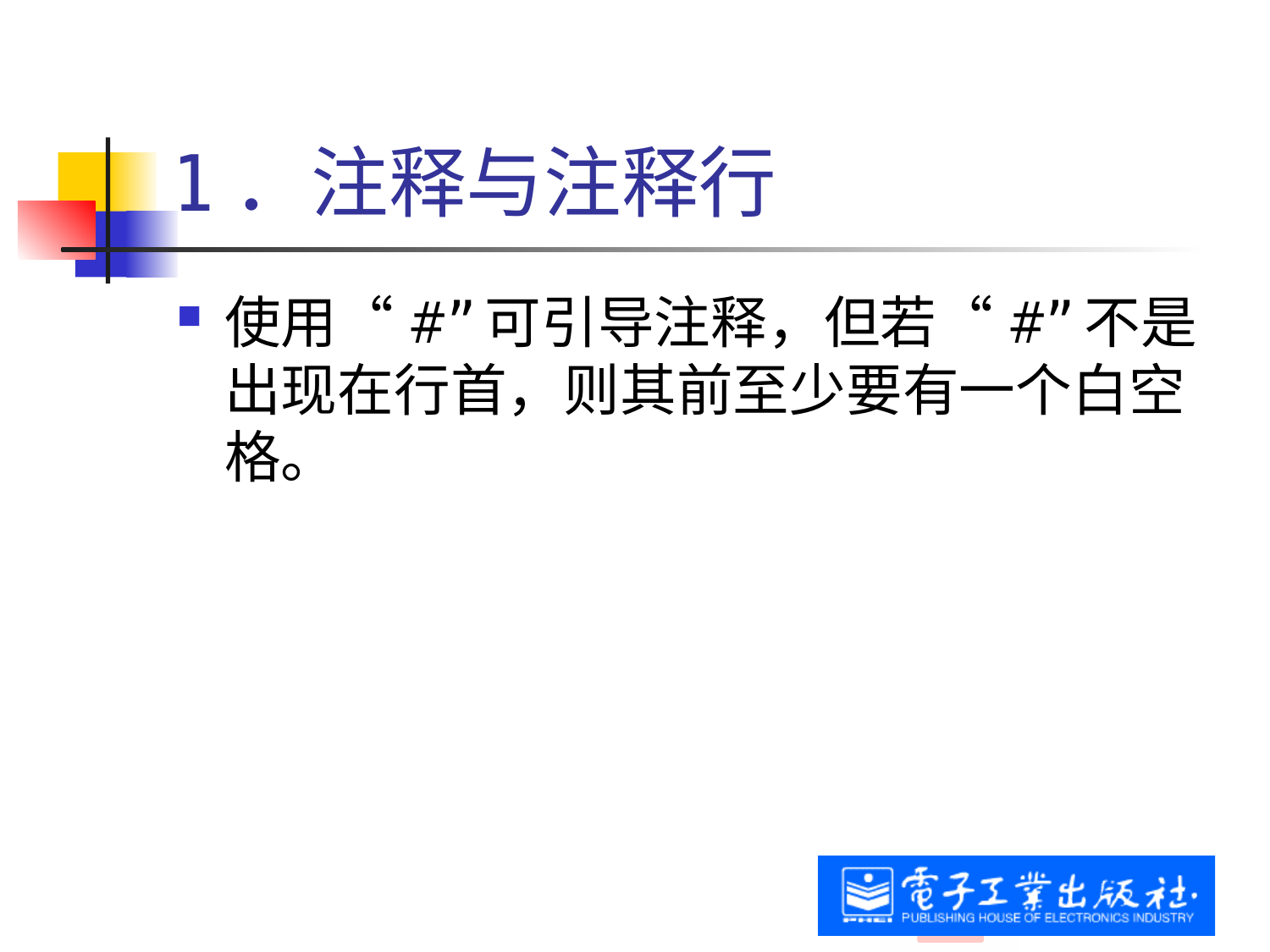

# 1．注释与注释行
使用“#”可引导注释，但若“#”不是出现在行首，则其前至少要有一个白空格。